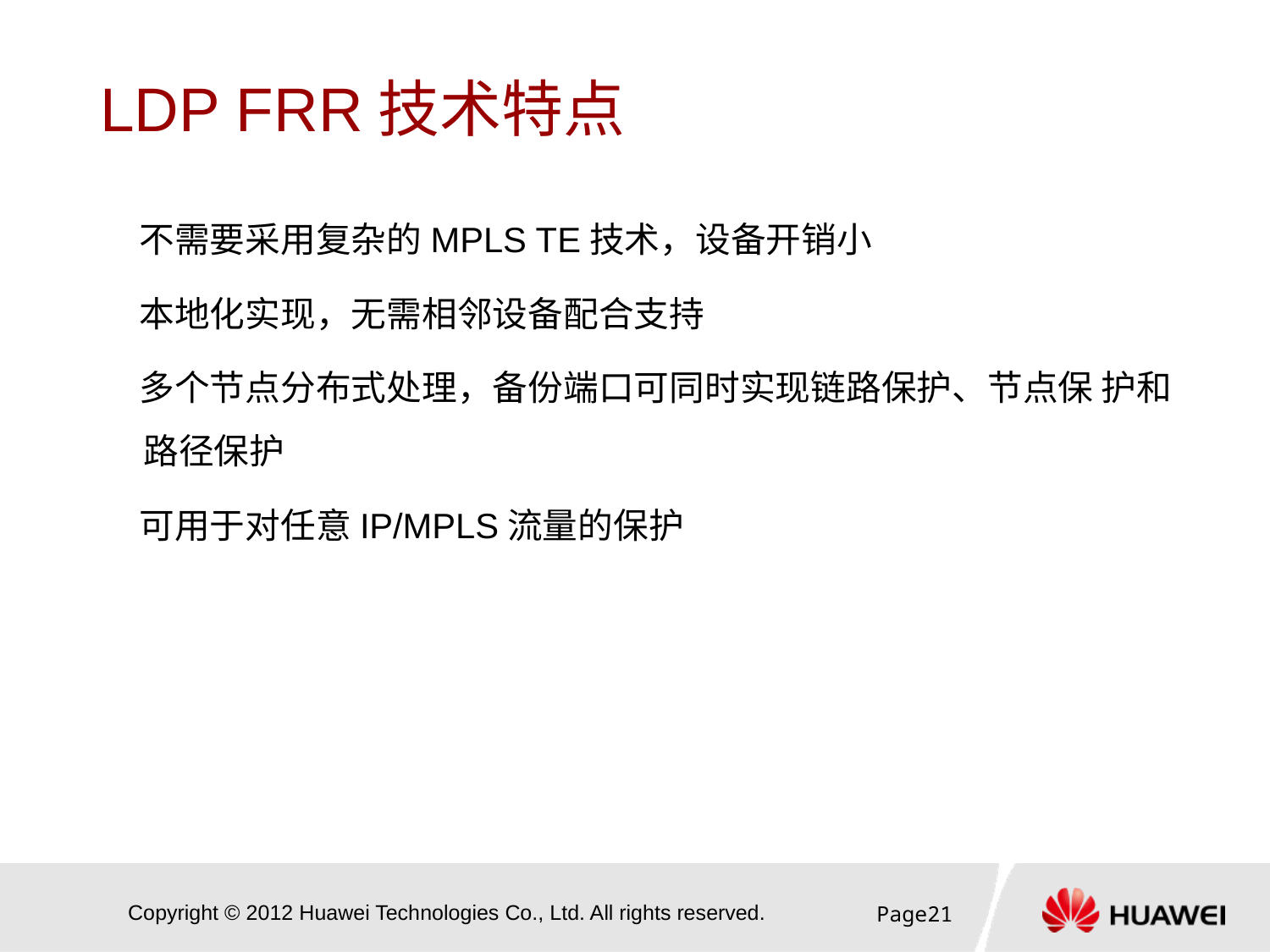

# LDP FRR技术特点
不需要采用复杂的MPLS TE技术，设备开销小
本地化实现，无需相邻设备配合支持
多个节点分布式处理，备份端口可同时实现链路保护、节点保 护和路径保护
可用于对任意IP/MPLS流量的保护

Page21